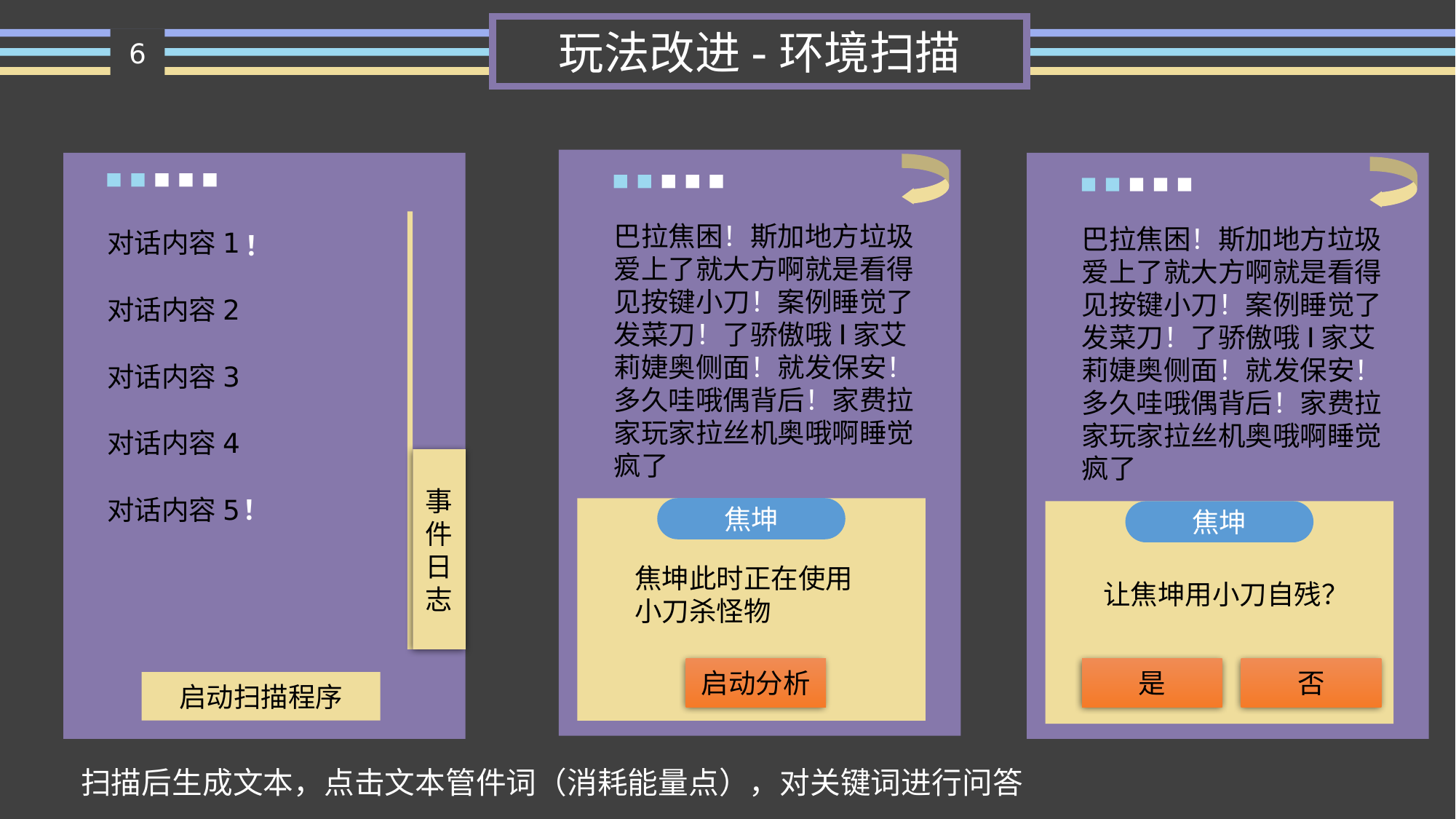

玩法改进-环境扫描

6

巴拉焦困！斯加地方垃圾爱上了就大方啊就是看得见按键小刀！案例睡觉了发菜刀！了骄傲哦I家艾莉婕奥侧面！就发保安！多久哇哦偶背后！家费拉家玩家拉丝机奥哦啊睡觉疯了
巴拉焦困！斯加地方垃圾爱上了就大方啊就是看得见按键小刀！案例睡觉了发菜刀！了骄傲哦I家艾莉婕奥侧面！就发保安！多久哇哦偶背后！家费拉家玩家拉丝机奥哦啊睡觉疯了
对话内容1
！
对话内容2
对话内容3
对话内容4
事件日志
对话内容5
！

焦坤

焦坤
焦坤此时正在使用小刀杀怪物
让焦坤用小刀自残？
启动分析
是
否
启动扫描程序
扫描后生成文本，点击文本管件词（消耗能量点），对关键词进行问答